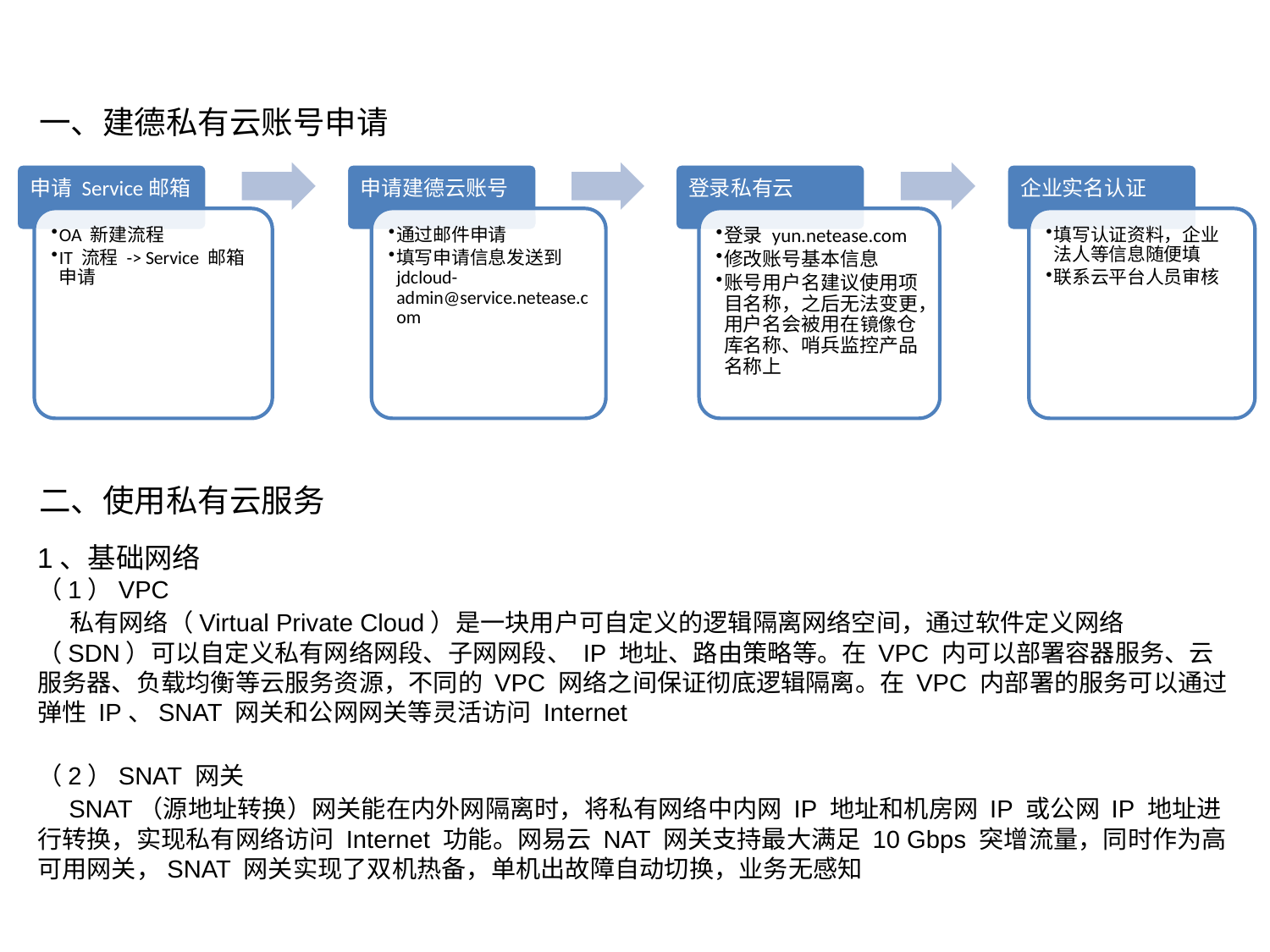

一、建德私有云账号申请
申请 Service邮箱
OA 新建流程
IT 流程 -> Service 邮箱申请

申请建德云账号
通过邮件申请
填写申请信息发送到 jdcloud-admin@service.netease.com

登录私有云
登录 yun.netease.com
修改账号基本信息
账号用户名建议使用项目名称，之后无法变更，用户名会被用在镜像仓库名称、哨兵监控产品名称上

企业实名认证
填写认证资料，企业法人等信息随便填
联系云平台人员审核
二、使用私有云服务
1、基础网络
（1）VPC
    私有网络（Virtual Private Cloud）是一块用户可自定义的逻辑隔离网络空间，通过软件定义网络（SDN）可以自定义私有网络网段、子网网段、 IP 地址、路由策略等。在 VPC 内可以部署容器服务、云服务器、负载均衡等云服务资源，不同的 VPC 网络之间保证彻底逻辑隔离。在 VPC 内部署的服务可以通过弹性 IP、SNAT 网关和公网网关等灵活访问 Internet

（2）SNAT 网关
    SNAT（源地址转换）网关能在内外网隔离时，将私有网络中内网 IP 地址和机房网 IP 或公网 IP 地址进行转换，实现私有网络访问 Internet 功能。网易云 NAT 网关支持最大满足 10 Gbps 突增流量，同时作为高可用网关，SNAT 网关实现了双机热备，单机出故障自动切换，业务无感知